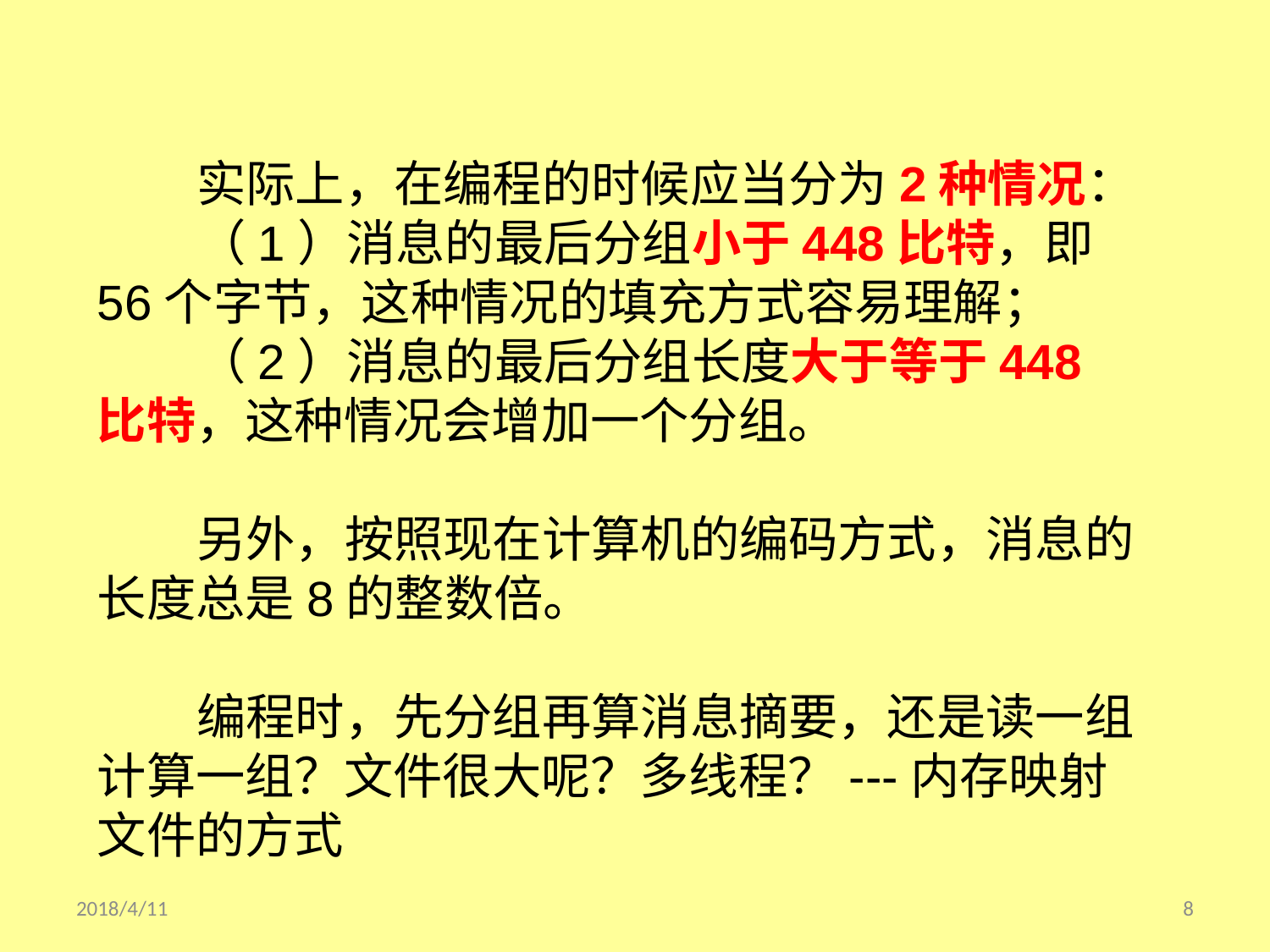

实际上，在编程的时候应当分为2种情况：
（1）消息的最后分组小于448比特，即56个字节，这种情况的填充方式容易理解；
（2）消息的最后分组长度大于等于448比特，这种情况会增加一个分组。

另外，按照现在计算机的编码方式，消息的长度总是8的整数倍。

编程时，先分组再算消息摘要，还是读一组计算一组？文件很大呢？多线程？---内存映射文件的方式
2018/4/11
8